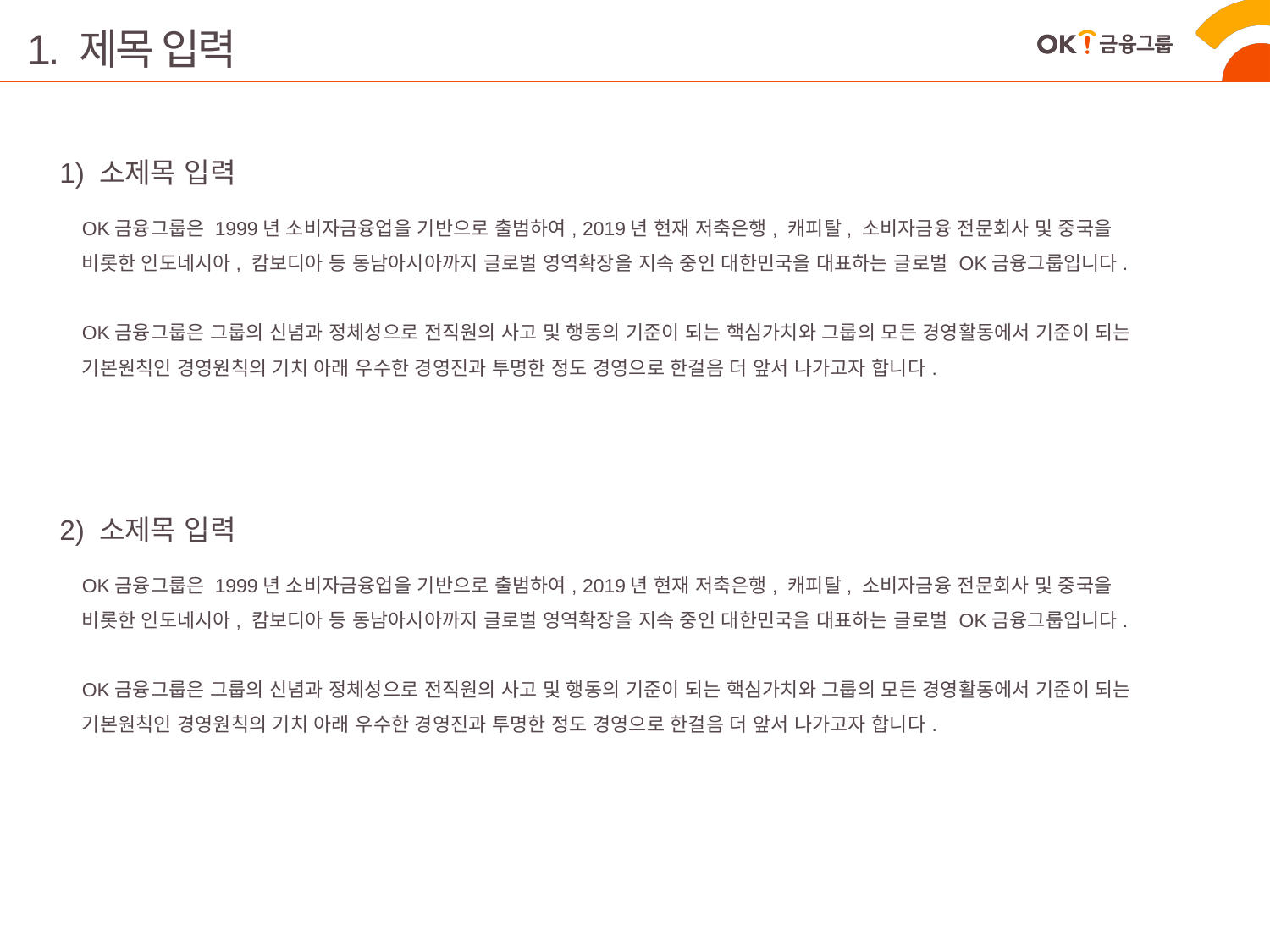

1. 제목 입력
1) 소제목 입력
OK금융그룹은 1999년 소비자금융업을 기반으로 출범하여, 2019년 현재 저축은행, 캐피탈, 소비자금융 전문회사 및 중국을 비롯한 인도네시아, 캄보디아 등 동남아시아까지 글로벌 영역확장을 지속 중인 대한민국을 대표하는 글로벌 OK금융그룹입니다.

OK금융그룹은 그룹의 신념과 정체성으로 전직원의 사고 및 행동의 기준이 되는 핵심가치와 그룹의 모든 경영활동에서 기준이 되는 기본원칙인 경영원칙의 기치 아래 우수한 경영진과 투명한 정도 경영으로 한걸음 더 앞서 나가고자 합니다.
2) 소제목 입력
OK금융그룹은 1999년 소비자금융업을 기반으로 출범하여, 2019년 현재 저축은행, 캐피탈, 소비자금융 전문회사 및 중국을 비롯한 인도네시아, 캄보디아 등 동남아시아까지 글로벌 영역확장을 지속 중인 대한민국을 대표하는 글로벌 OK금융그룹입니다.

OK금융그룹은 그룹의 신념과 정체성으로 전직원의 사고 및 행동의 기준이 되는 핵심가치와 그룹의 모든 경영활동에서 기준이 되는 기본원칙인 경영원칙의 기치 아래 우수한 경영진과 투명한 정도 경영으로 한걸음 더 앞서 나가고자 합니다.